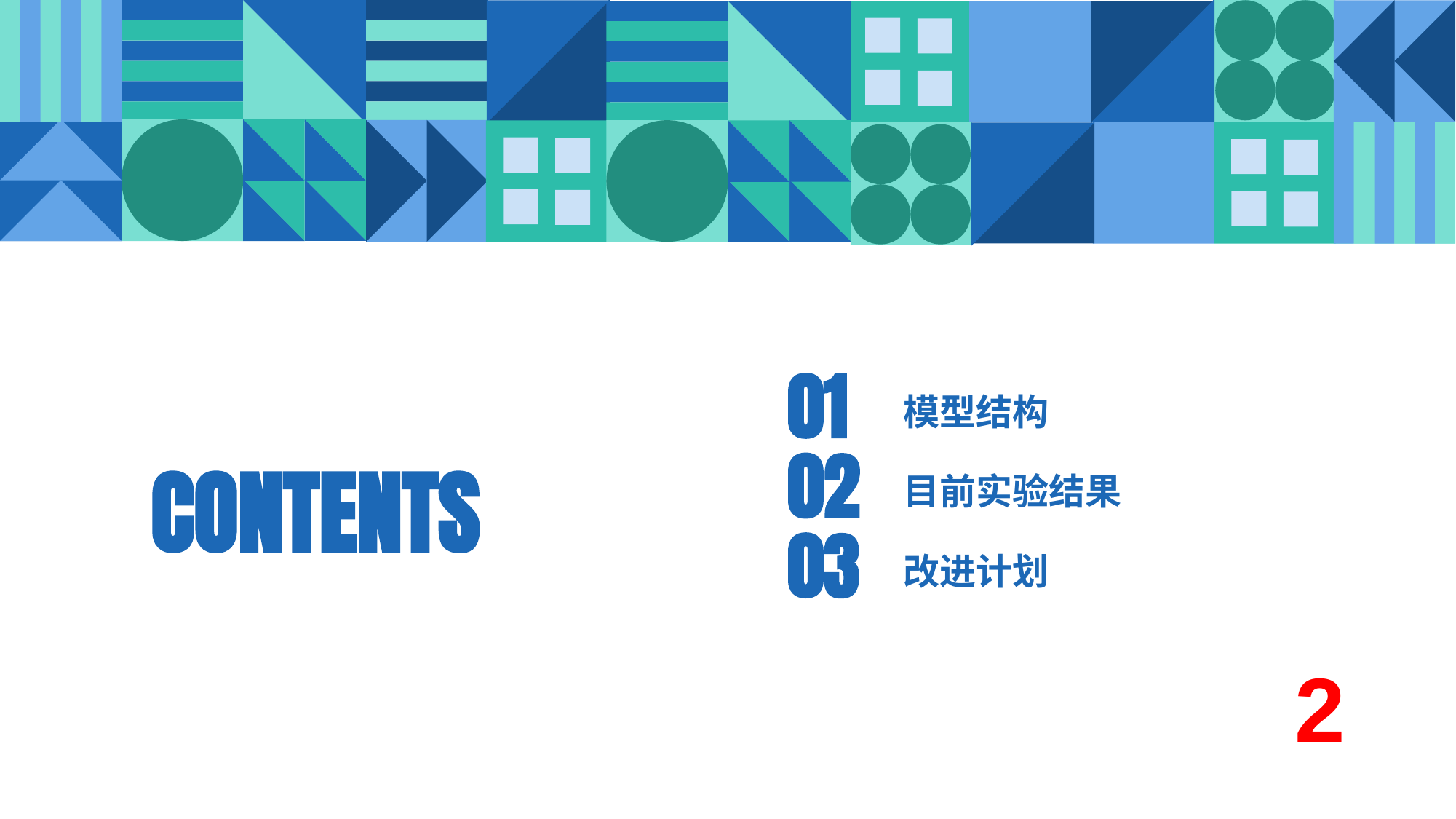

01
模型结构
02
目前实验结果
CONTENTS
03
改进计划
2